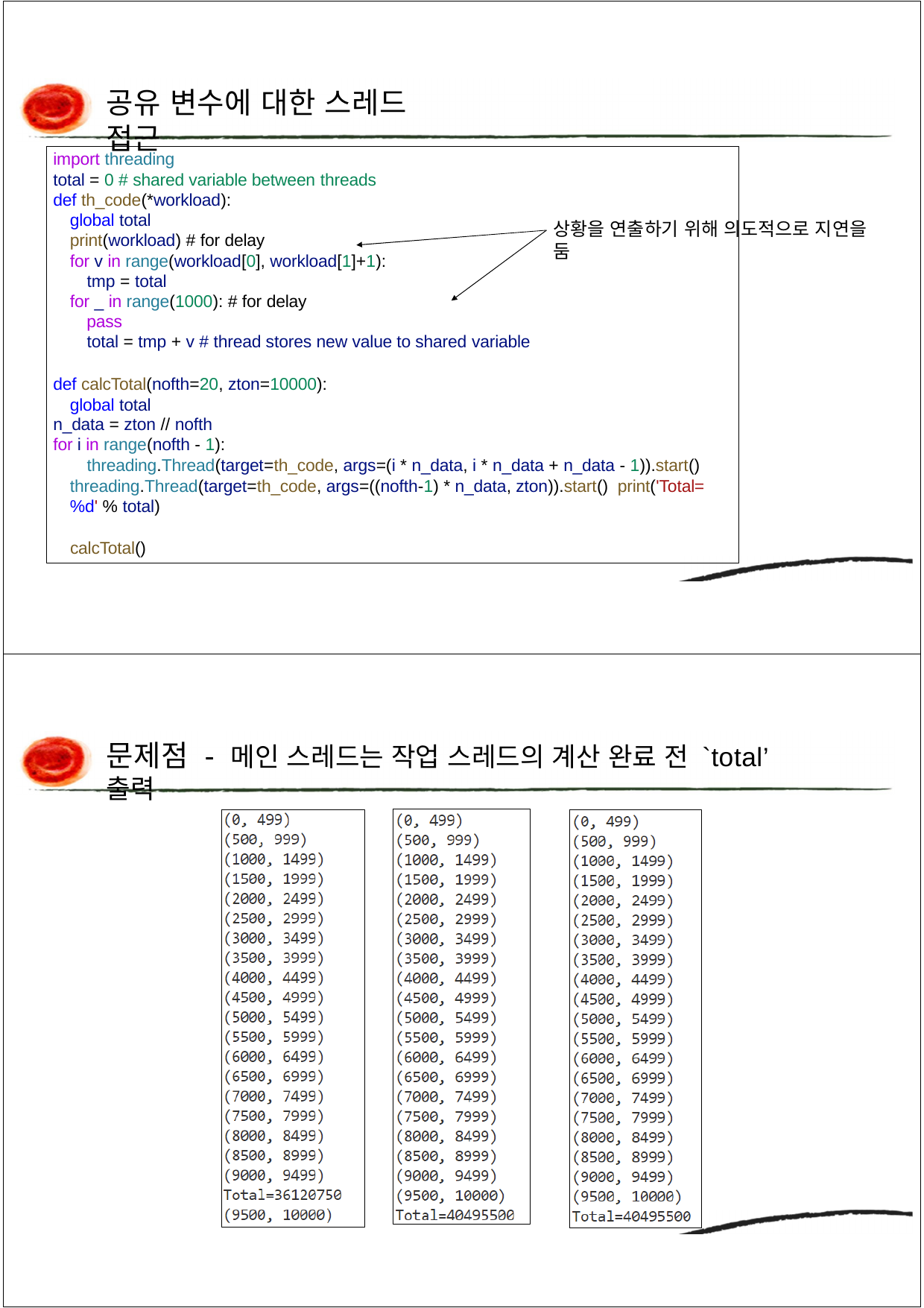

공유 변수에 대한 스레드 접근

import threading
total = 0 # shared variable between threads  def th_code(*workload):
global total
print(workload) # for delay
for v in range(workload[0], workload[1]+1):  tmp = total
for _ in range(1000): # for delay
pass
상황을 연출하기 위해 의도적으로 지연을 둠

total = tmp + v # thread stores new value to shared variable

def calcTotal(nofth=20, zton=10000):  global total
n_data = zton // nofth
for i in range(nofth - 1):
threading.Thread(target=th_code, args=(i * n_data, i * n_data + n_data - 1)).start()  threading.Thread(target=th_code, args=((nofth-1) * n_data, zton)).start()  print('Total=%d' % total)

calcTotal()

문제점 - 메인 스레드는 작업 스레드의 계산 완료 전 `total’ 출력